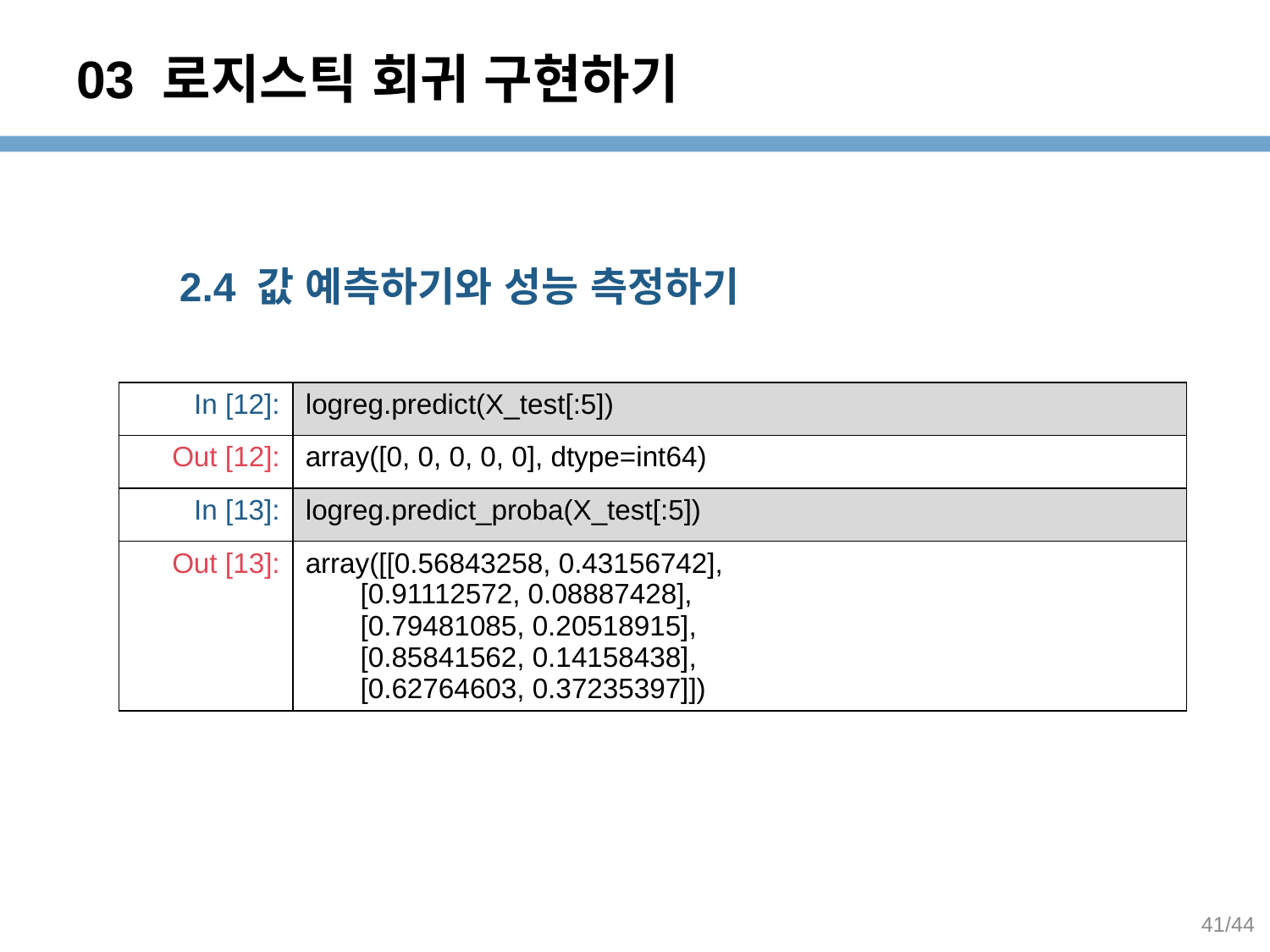

# 03 로지스틱 회귀 구현하기

2.4 값 예측하기와 성능 측정하기

| In [12]: | logreg.predict(X\_test[:5]) |
| --- | --- |
| Out [12]: | array([0, 0, 0, 0, 0], dtype=int64) |
| In [13]: | logreg.predict\_proba(X\_test[:5]) |
| Out [13]: | array([[0.56843258, 0.43156742], [0.91112572, 0.08887428], [0.79481085, 0.20518915], [0.85841562, 0.14158438], [0.62764603, 0.37235397]]) |
41/44